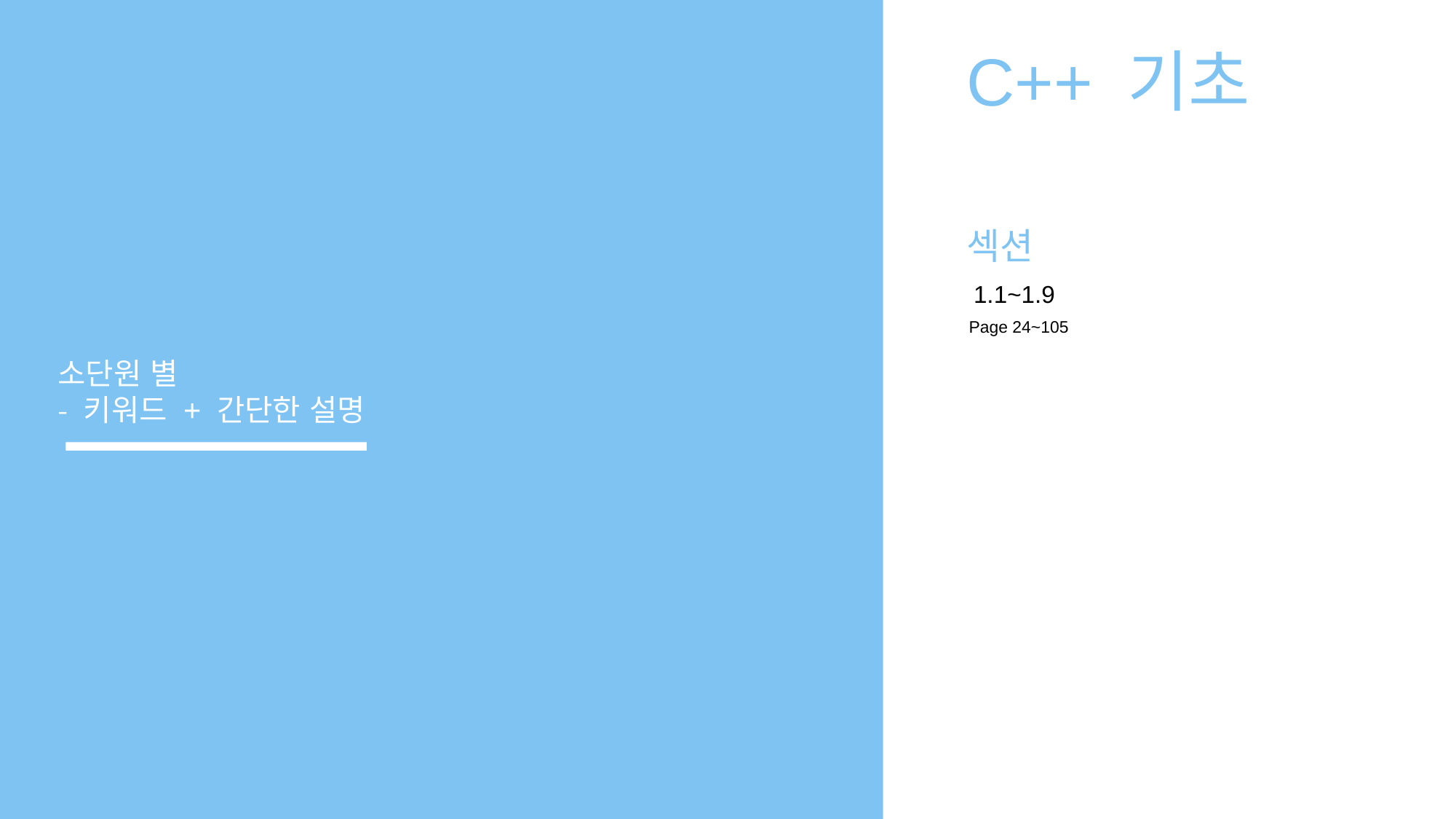

C++ 기초
섹션
1.1~1.9
Page 24~105
소단원 별
- 키워드 + 간단한 설명